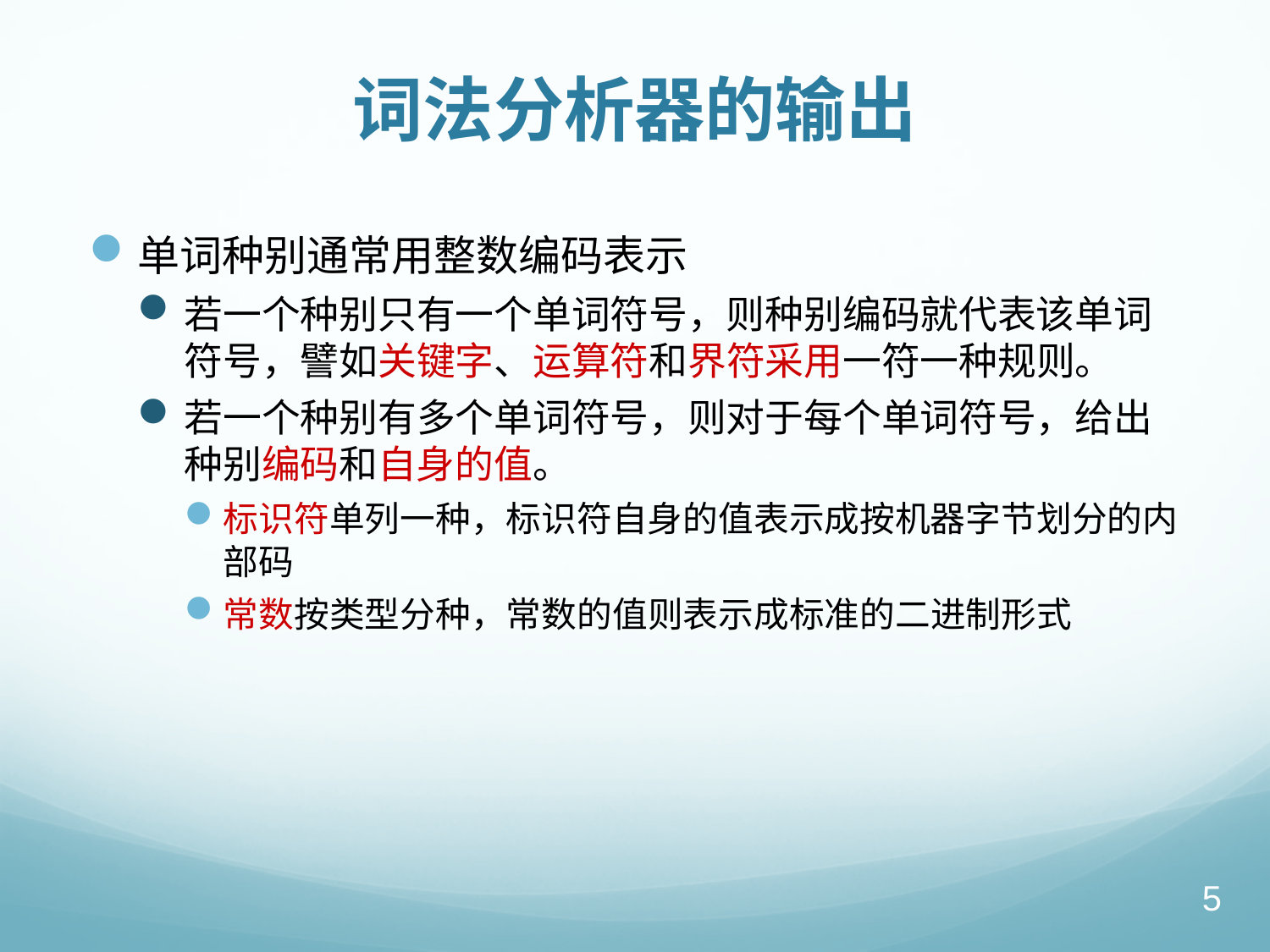

# 词法分析器的输出
单词种别通常用整数编码表示
若一个种别只有一个单词符号，则种别编码就代表该单词符号，譬如关键字、运算符和界符采用一符一种规则。
若一个种别有多个单词符号，则对于每个单词符号，给出种别编码和自身的值。
标识符单列一种，标识符自身的值表示成按机器字节划分的内部码
常数按类型分种，常数的值则表示成标准的二进制形式
5